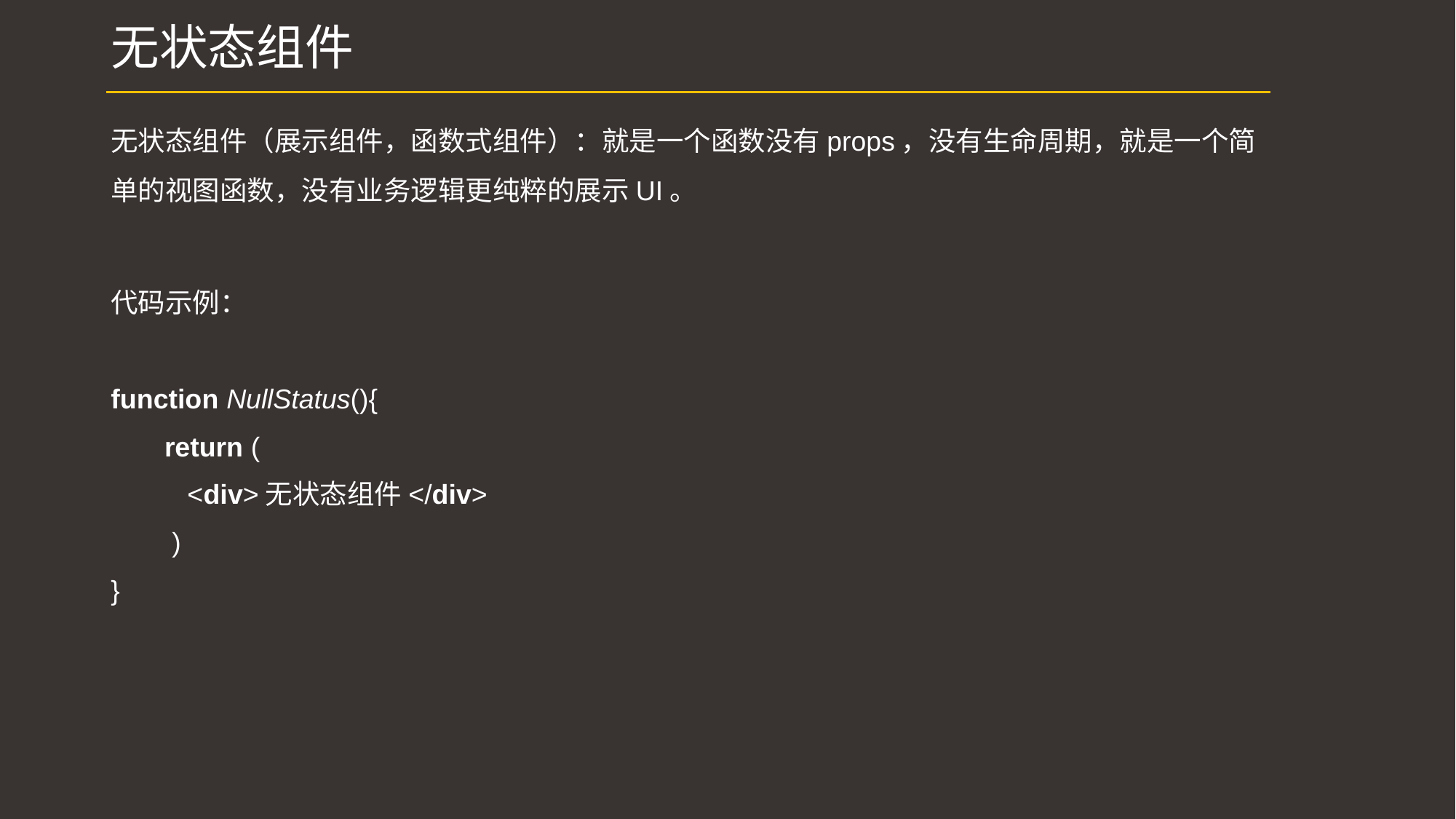

# 无状态组件
无状态组件（展示组件，函数式组件）：就是一个函数没有props，没有生命周期，就是一个简单的视图函数，没有业务逻辑更纯粹的展示UI。

代码示例：

function NullStatus(){
       return (
          <div>无状态组件</div>
        )
}